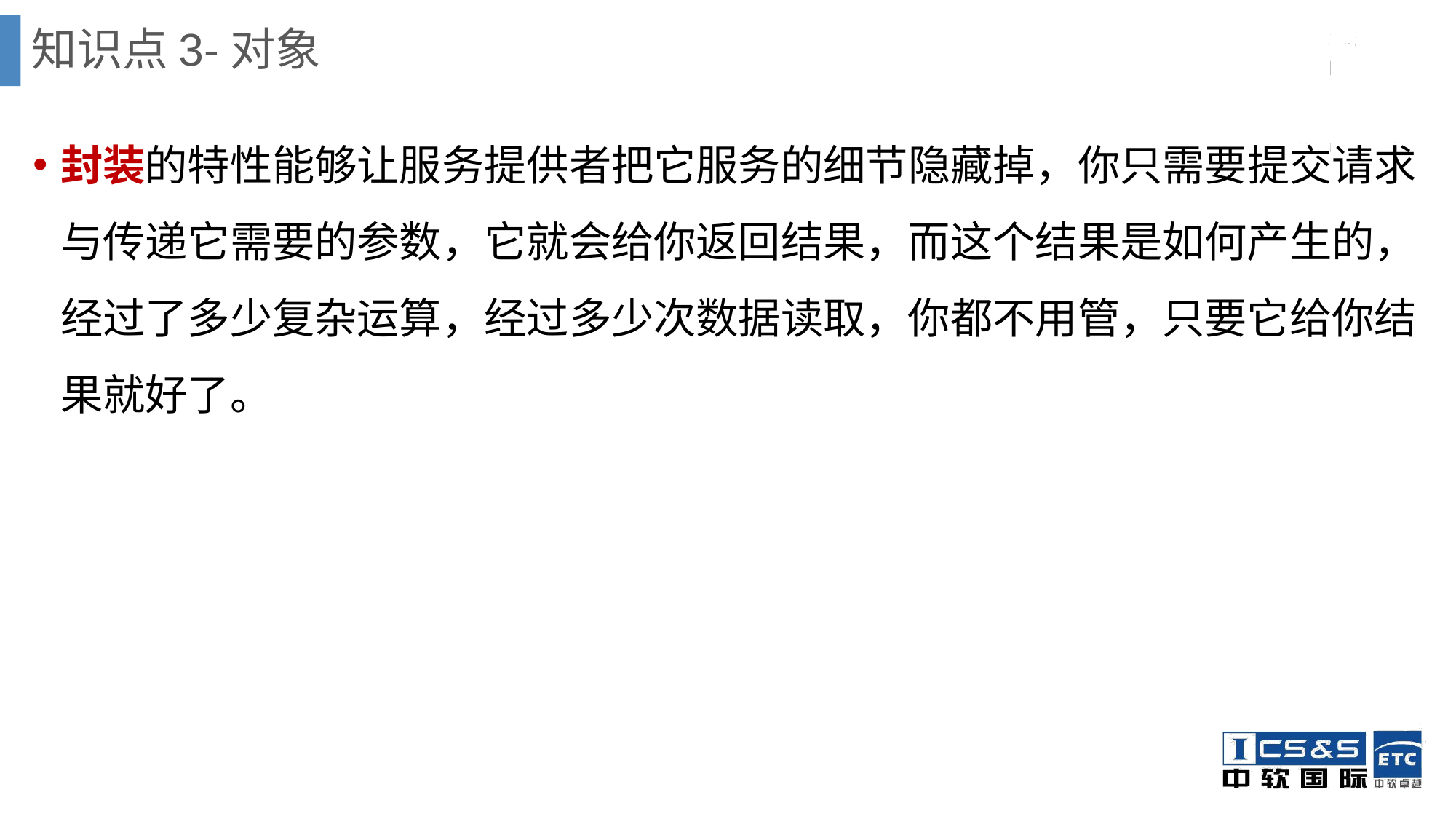

# 知识点3-对象
封装的特性能够让服务提供者把它服务的细节隐藏掉，你只需要提交请求与传递它需要的参数，它就会给你返回结果，而这个结果是如何产生的，经过了多少复杂运算，经过多少次数据读取，你都不用管，只要它给你结果就好了。